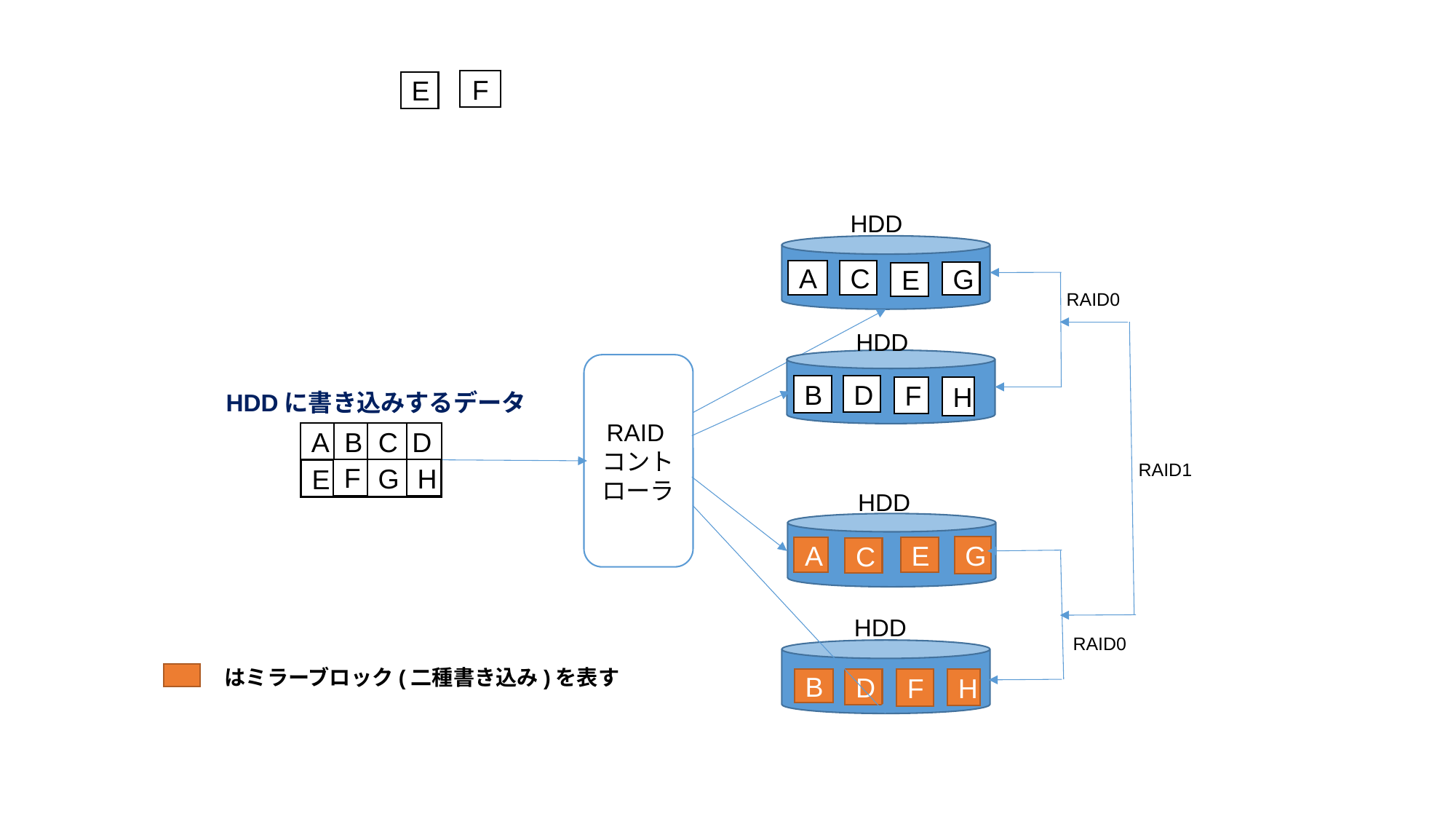

#

                 HDDに書き込みするデータ

F
E
|  |
| --- |
HDD

C
A
G
E
RAID0
HDD

RAIDコントローラ
D
B
F
H
C

B
D
A
RAID1
F
G
H

E
HDD

G
E
A
C
HDD
RAID0

はミラーブロック(二種書き込み)を表す

B
H
F
D